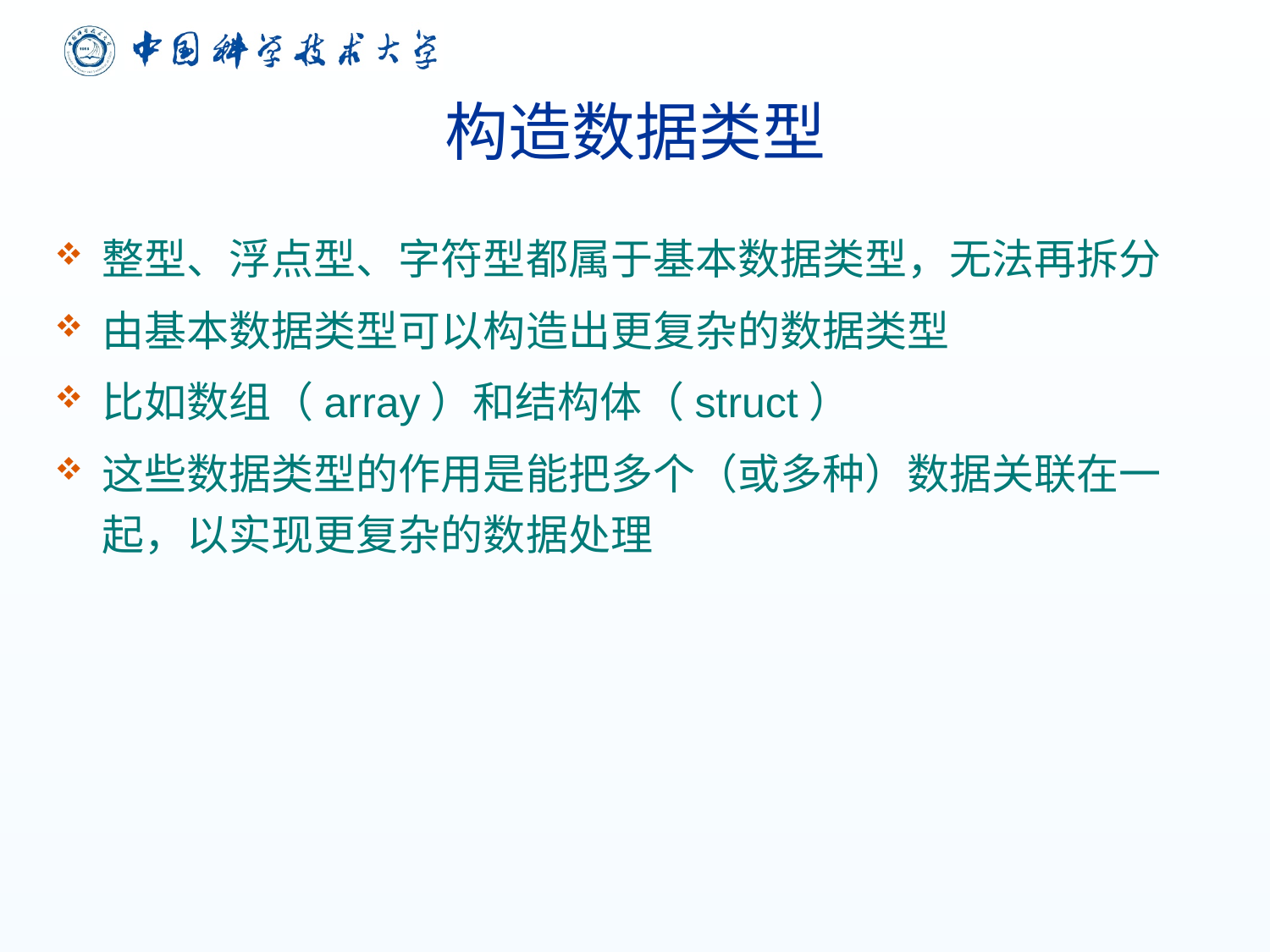

# 构造数据类型
整型、浮点型、字符型都属于基本数据类型，无法再拆分
由基本数据类型可以构造出更复杂的数据类型
比如数组（array）和结构体（struct）
这些数据类型的作用是能把多个（或多种）数据关联在一起，以实现更复杂的数据处理